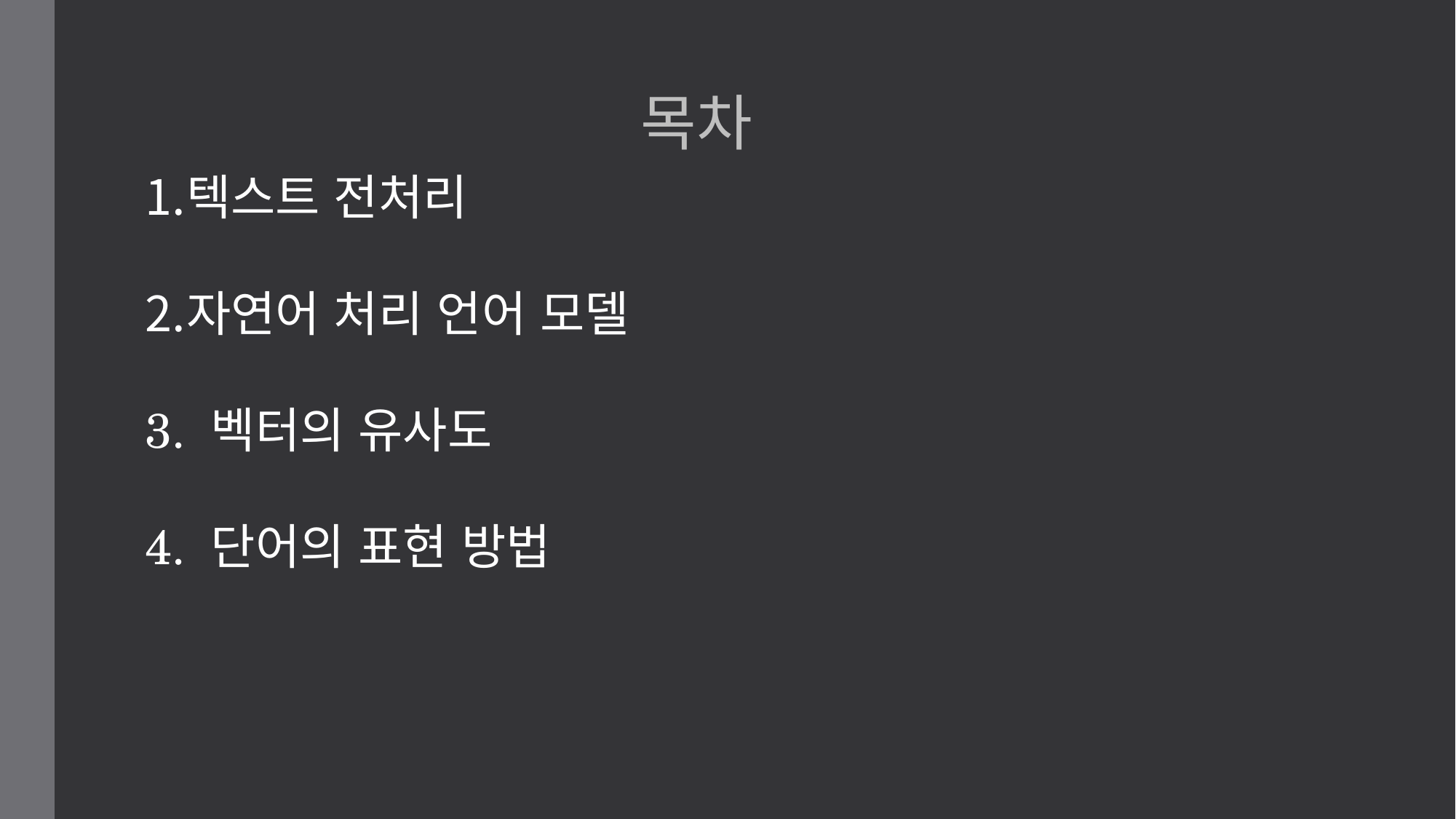

목차
텍스트 전처리

자연어 처리 언어 모델

3. 벡터의 유사도

4. 단어의 표현 방법